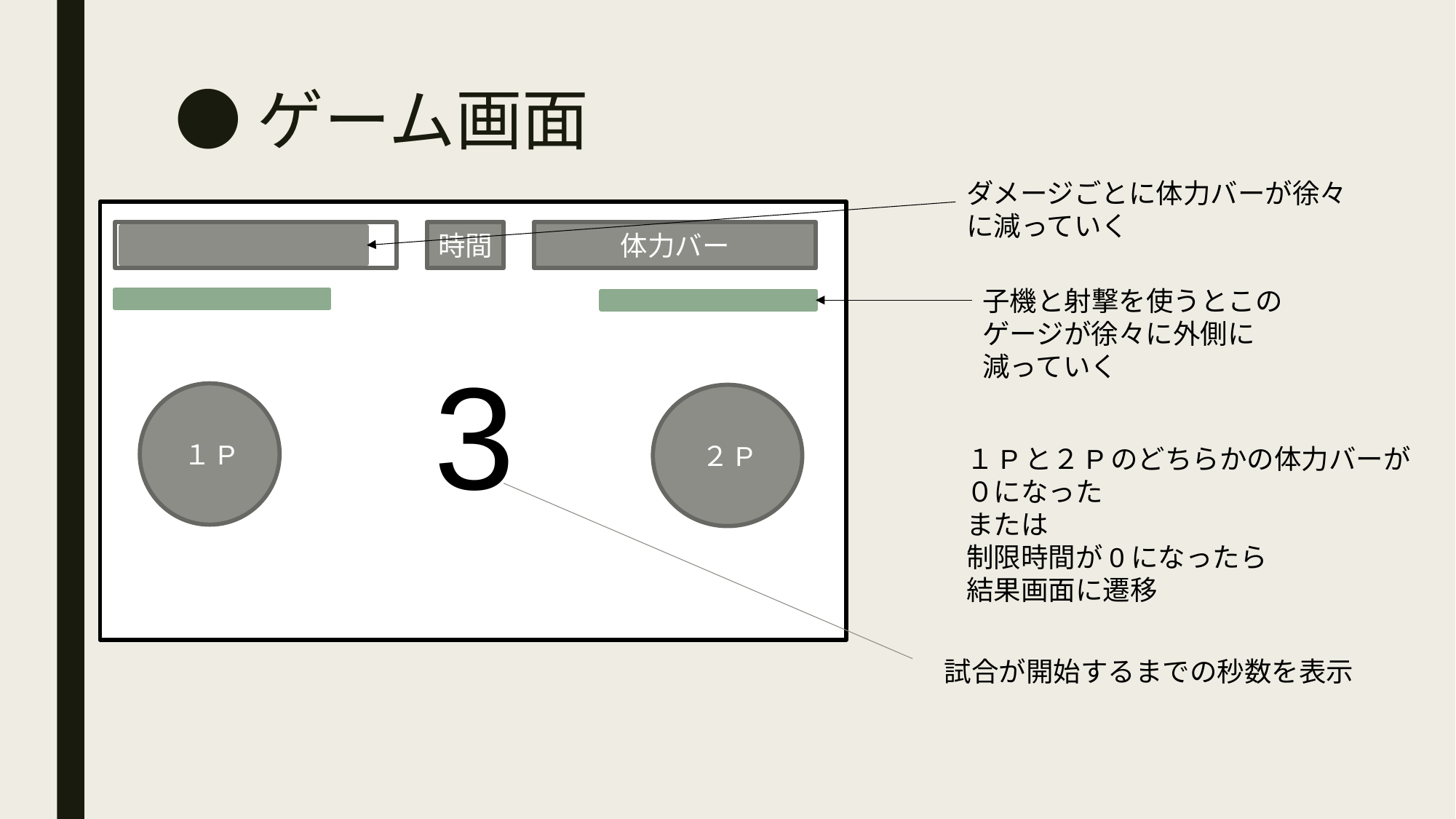

# ●ゲーム画面
ダメージごとに体力バーが徐々に減っていく

１Pの体力バー
時間
体力バー

子機と射撃を使うとこのゲージが徐々に外側に減っていく

3
１P
２P
１Pと２Pのどちらかの体力バーが０になった
または
制限時間が0になったら
結果画面に遷移
試合が開始するまでの秒数を表示